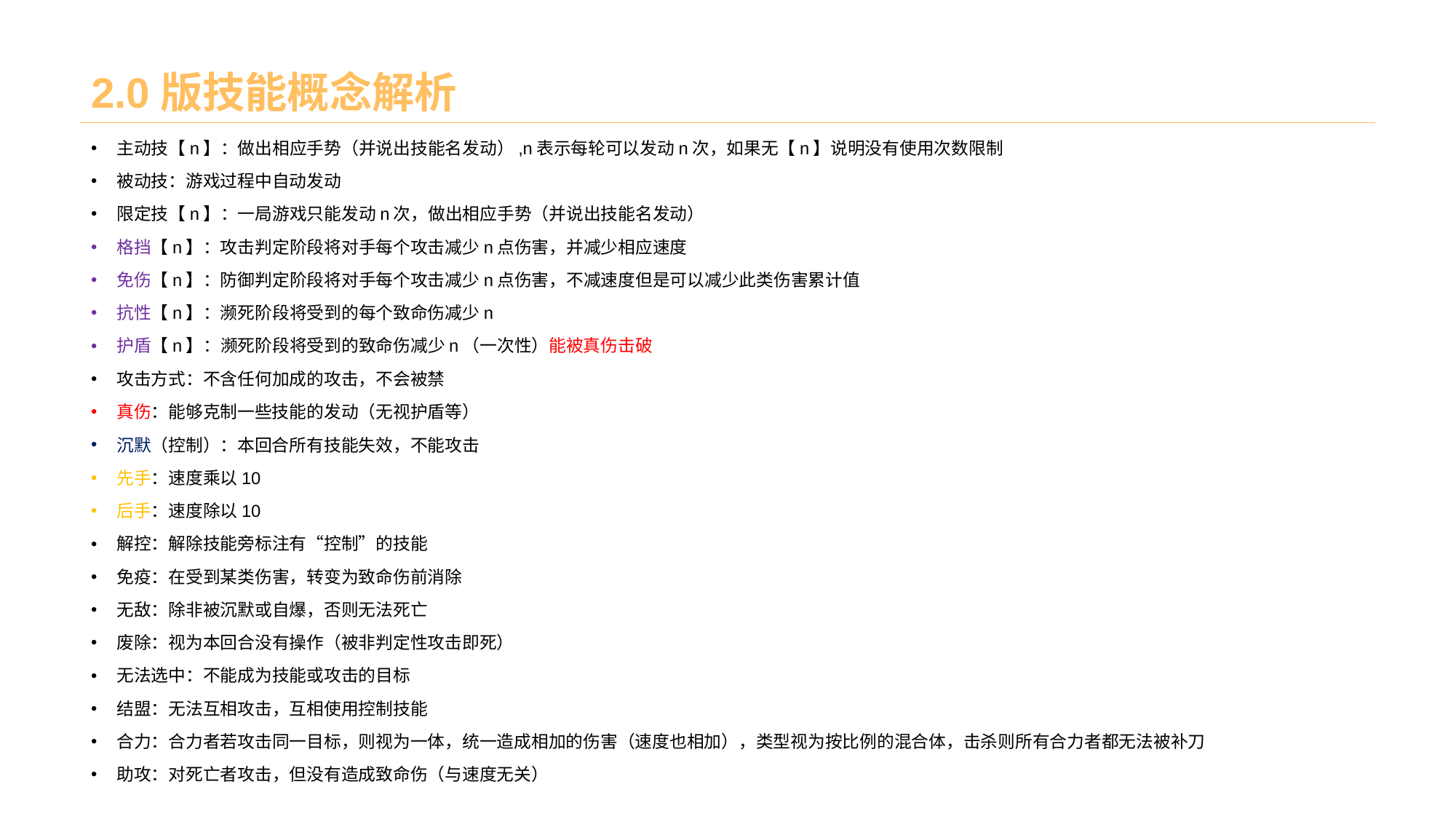

# 2.0版技能概念解析
主动技【n】：做出相应手势（并说出技能名发动）,n表示每轮可以发动n次，如果无【n】说明没有使用次数限制
被动技：游戏过程中自动发动
限定技【n】：一局游戏只能发动n次，做出相应手势（并说出技能名发动）
格挡【n】：攻击判定阶段将对手每个攻击减少n点伤害，并减少相应速度
免伤【n】：防御判定阶段将对手每个攻击减少n点伤害，不减速度但是可以减少此类伤害累计值
抗性【n】：濒死阶段将受到的每个致命伤减少n
护盾【n】：濒死阶段将受到的致命伤减少n（一次性）能被真伤击破
攻击方式：不含任何加成的攻击，不会被禁
真伤：能够克制一些技能的发动（无视护盾等）
沉默（控制）：本回合所有技能失效，不能攻击
先手：速度乘以10
后手：速度除以10
解控：解除技能旁标注有“控制”的技能
免疫：在受到某类伤害，转变为致命伤前消除
无敌：除非被沉默或自爆，否则无法死亡
废除：视为本回合没有操作（被非判定性攻击即死）
无法选中：不能成为技能或攻击的目标
结盟：无法互相攻击，互相使用控制技能
合力：合力者若攻击同一目标，则视为一体，统一造成相加的伤害（速度也相加），类型视为按比例的混合体，击杀则所有合力者都无法被补刀
助攻：对死亡者攻击，但没有造成致命伤（与速度无关）